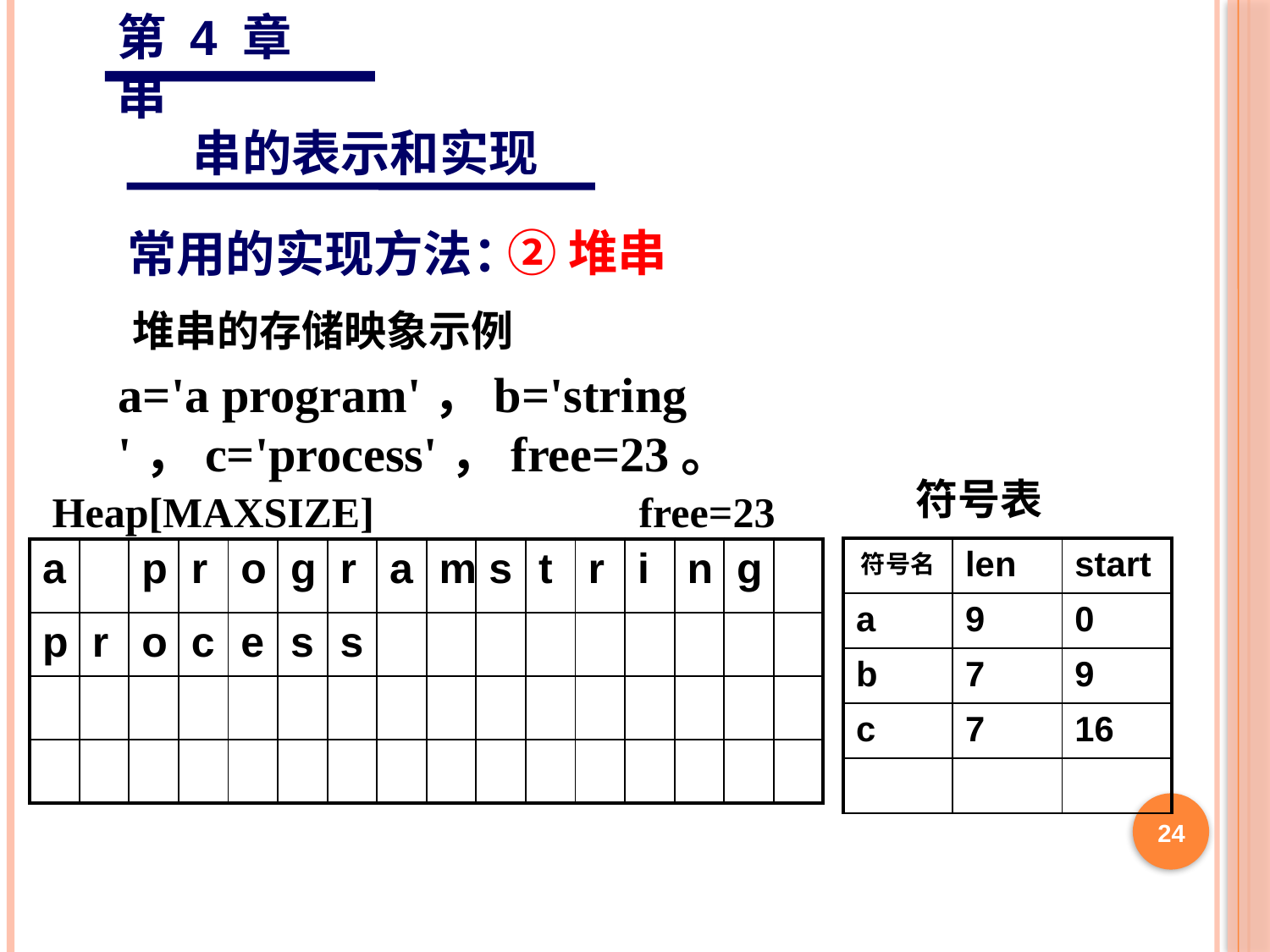

第 4 章  串

   串的表示和实现

②堆串
常用的实现方法：
堆串的存储映象示例
a='a program'，b='string '，c='process'，free=23。
符号表
Heap[MAXSIZE]                         free=23
| 符号名 | len | start |
| --- | --- | --- |
| a | 9 | 0 |
| b | 7 | 9 |
| c | 7 | 16 |
|  |  |  |
| a |  | p | r | o | g | r | a | m | s | t | r | i | n | g |  |
| --- | --- | --- | --- | --- | --- | --- | --- | --- | --- | --- | --- | --- | --- | --- | --- |
| p | r | o | c | e | s | s |  |  |  |  |  |  |  |  |  |
|  |  |  |  |  |  |  |  |  |  |  |  |  |  |  |  |
|  |  |  |  |  |  |  |  |  |  |  |  |  |  |  |  |
24